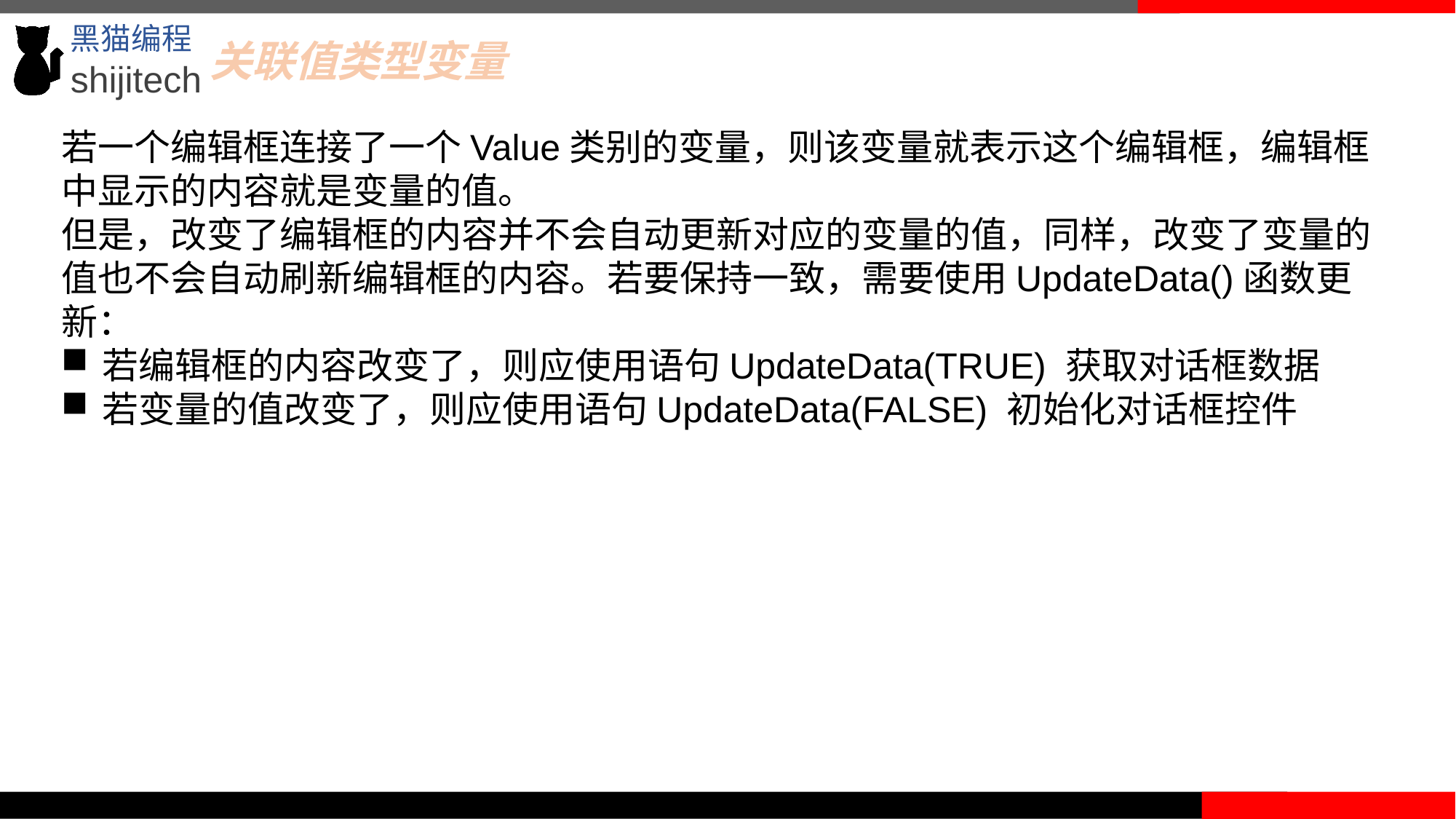

关联值类型变量
若一个编辑框连接了一个Value类别的变量，则该变量就表示这个编辑框，编辑框中显示的内容就是变量的值。
但是，改变了编辑框的内容并不会自动更新对应的变量的值，同样，改变了变量的值也不会自动刷新编辑框的内容。若要保持一致，需要使用UpdateData()函数更新：
若编辑框的内容改变了，则应使用语句UpdateData(TRUE) 获取对话框数据
若变量的值改变了，则应使用语句UpdateData(FALSE) 初始化对话框控件